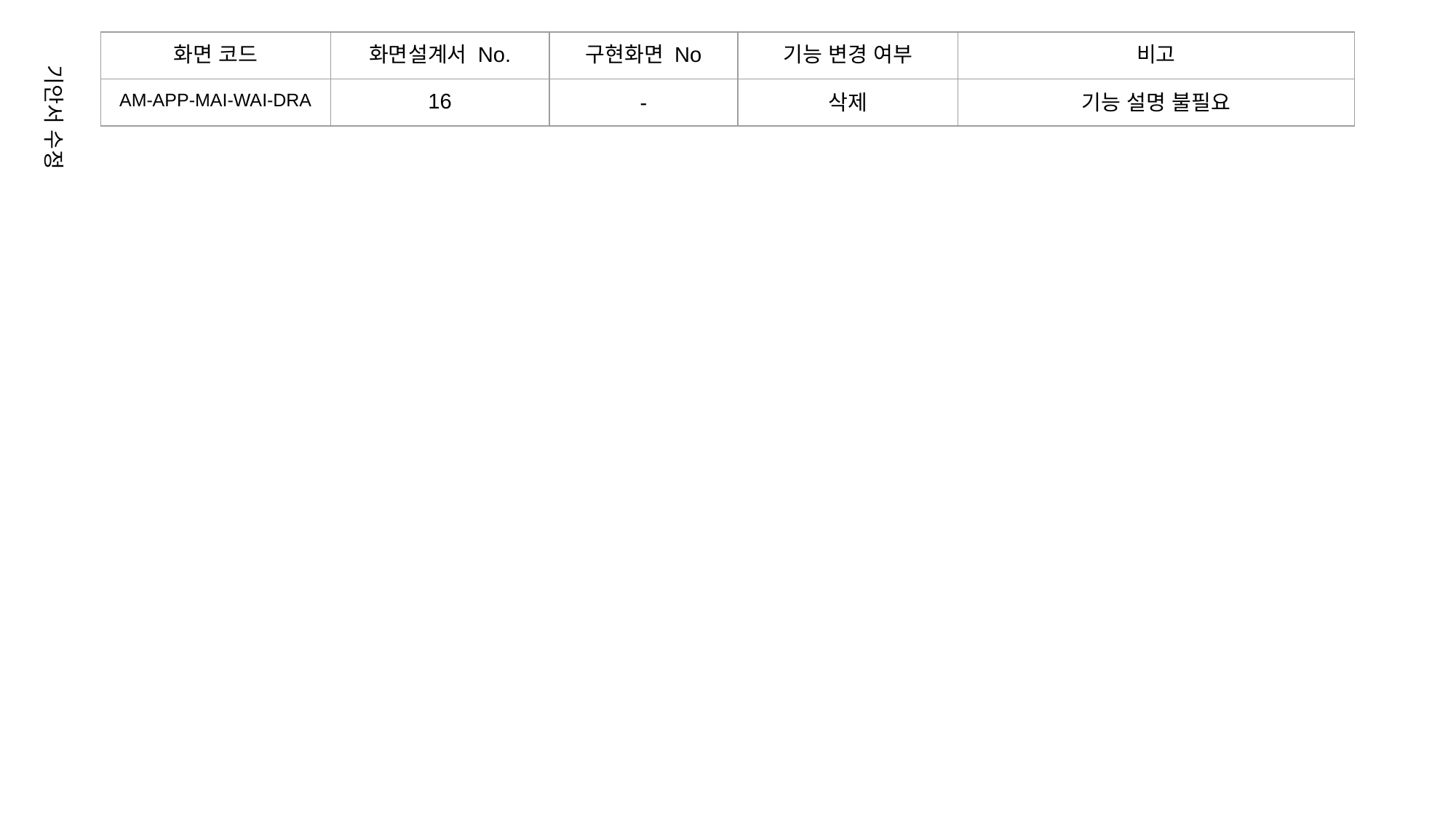

| 화면 코드 | 화면설계서 No. | 구현화면 No | 기능 변경 여부 | 비고 |
| --- | --- | --- | --- | --- |
| AM-APP-MAI-WAI-DRA | 16 | - | 삭제 | 기능 설명 불필요 |
기안서 수정